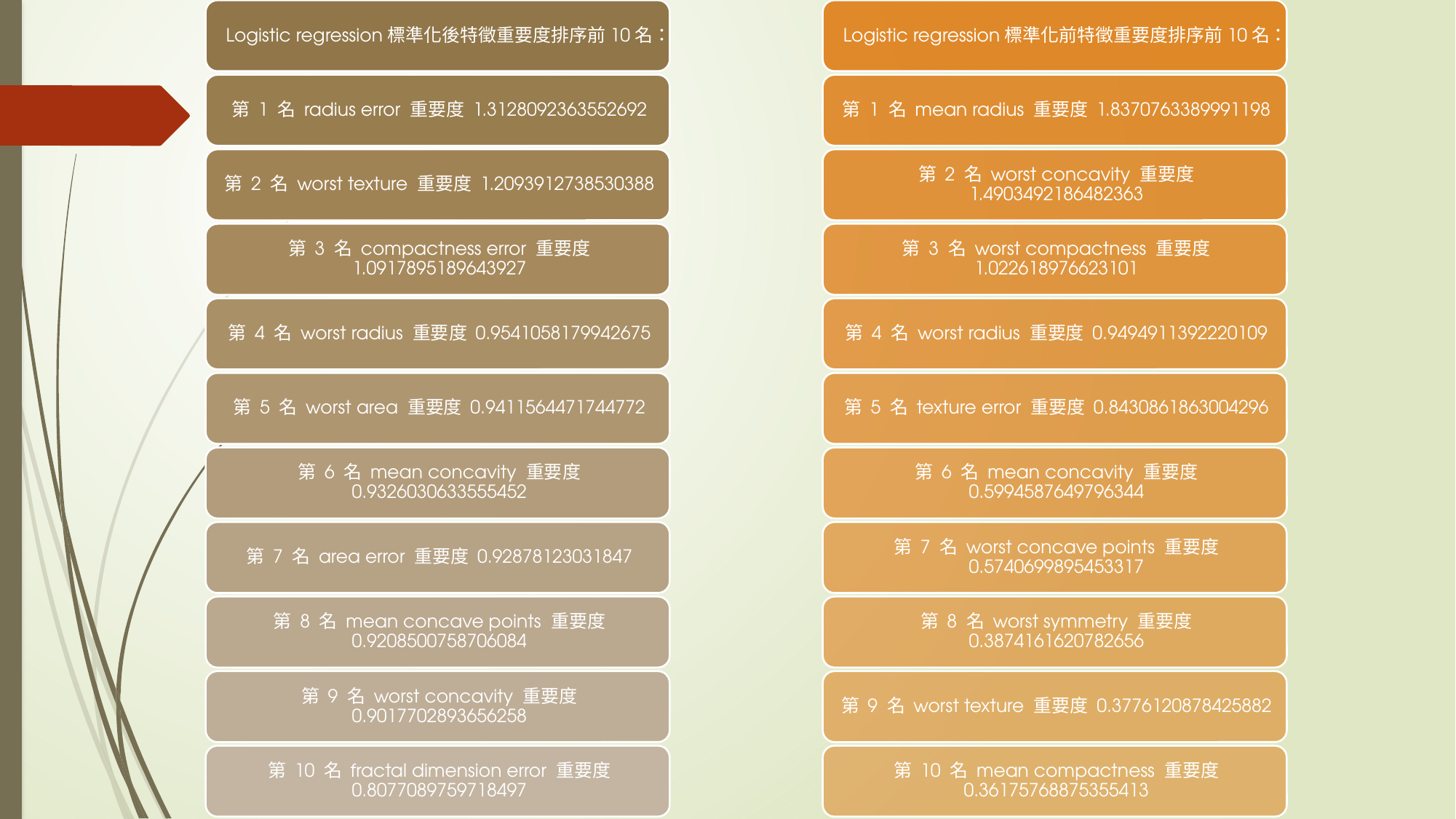

Logistic regression標準化後特徵重要度排序前10名：
第 1 名 radius error 重要度 1.3128092363552692
第 2 名 worst texture 重要度 1.2093912738530388
第 3 名 compactness error 重要度 1.0917895189643927
第 4 名 worst radius 重要度 0.9541058179942675
第 5 名 worst area 重要度 0.9411564471744772
第 6 名 mean concavity 重要度 0.9326030633555452
第 7 名 area error 重要度 0.92878123031847
第 8 名 mean concave points 重要度 0.9208500758706084
第 9 名 worst concavity 重要度 0.9017702893656258
第 10 名 fractal dimension error 重要度 0.8077089759718497
Logistic regression標準化前特徵重要度排序前10名：
第 1 名 mean radius 重要度 1.8370763389991198
第 2 名 worst concavity 重要度 1.4903492186482363
第 3 名 worst compactness 重要度 1.022618976623101
第 4 名 worst radius 重要度 0.9494911392220109
第 5 名 texture error 重要度 0.8430861863004296
第 6 名 mean concavity 重要度 0.5994587649796344
第 7 名 worst concave points 重要度 0.5740699895453317
第 8 名 worst symmetry 重要度 0.3874161620782656
第 9 名 worst texture 重要度 0.3776120878425882
第 10 名 mean compactness 重要度 0.36175768875355413